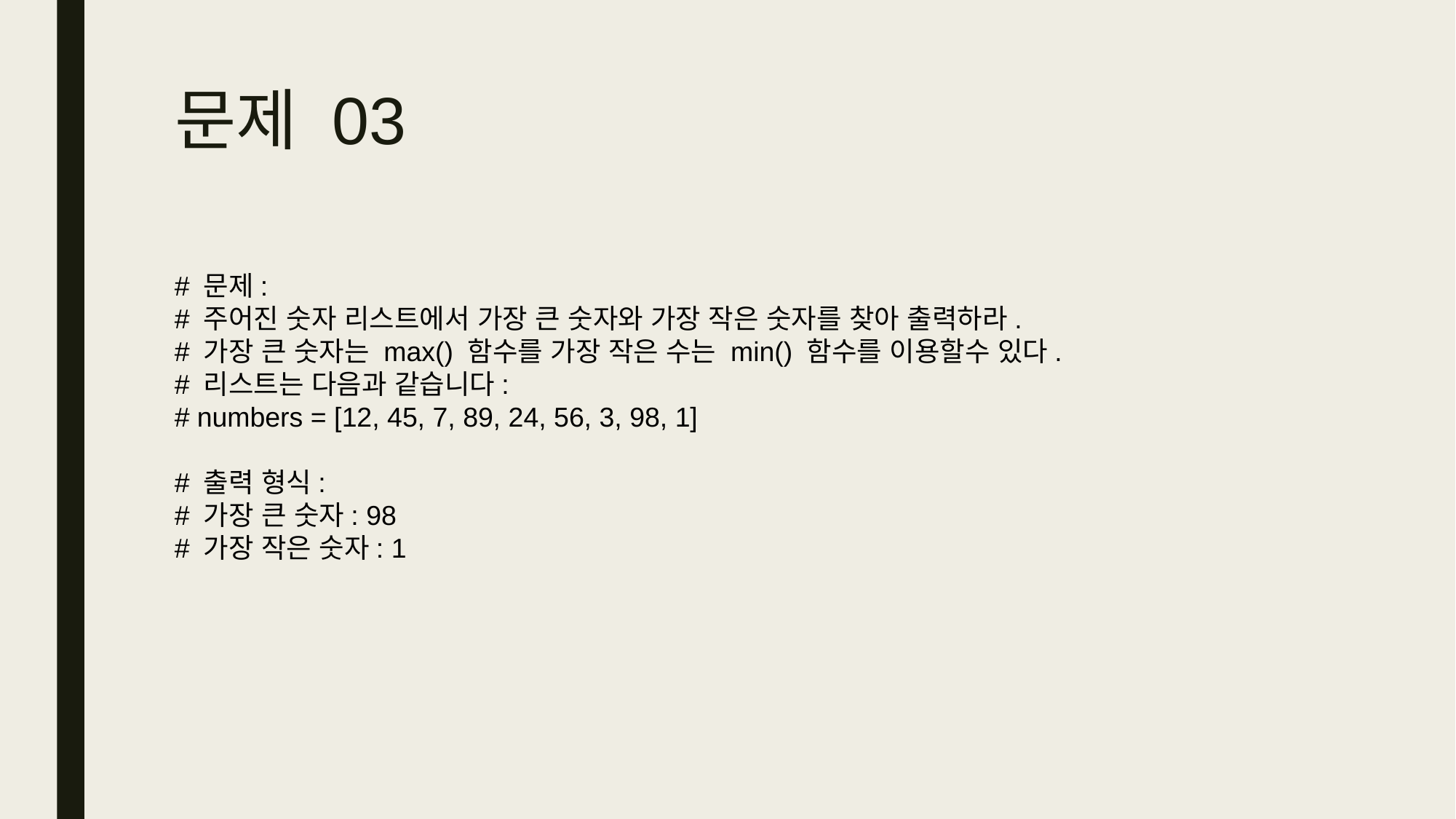

# 문제 03
# 문제:
# 주어진 숫자 리스트에서 가장 큰 숫자와 가장 작은 숫자를 찾아 출력하라.
# 가장 큰 숫자는 max() 함수를 가장 작은 수는 min() 함수를 이용할수 있다.
# 리스트는 다음과 같습니다:
# numbers = [12, 45, 7, 89, 24, 56, 3, 98, 1]

# 출력 형식:
# 가장 큰 숫자: 98
# 가장 작은 숫자: 1